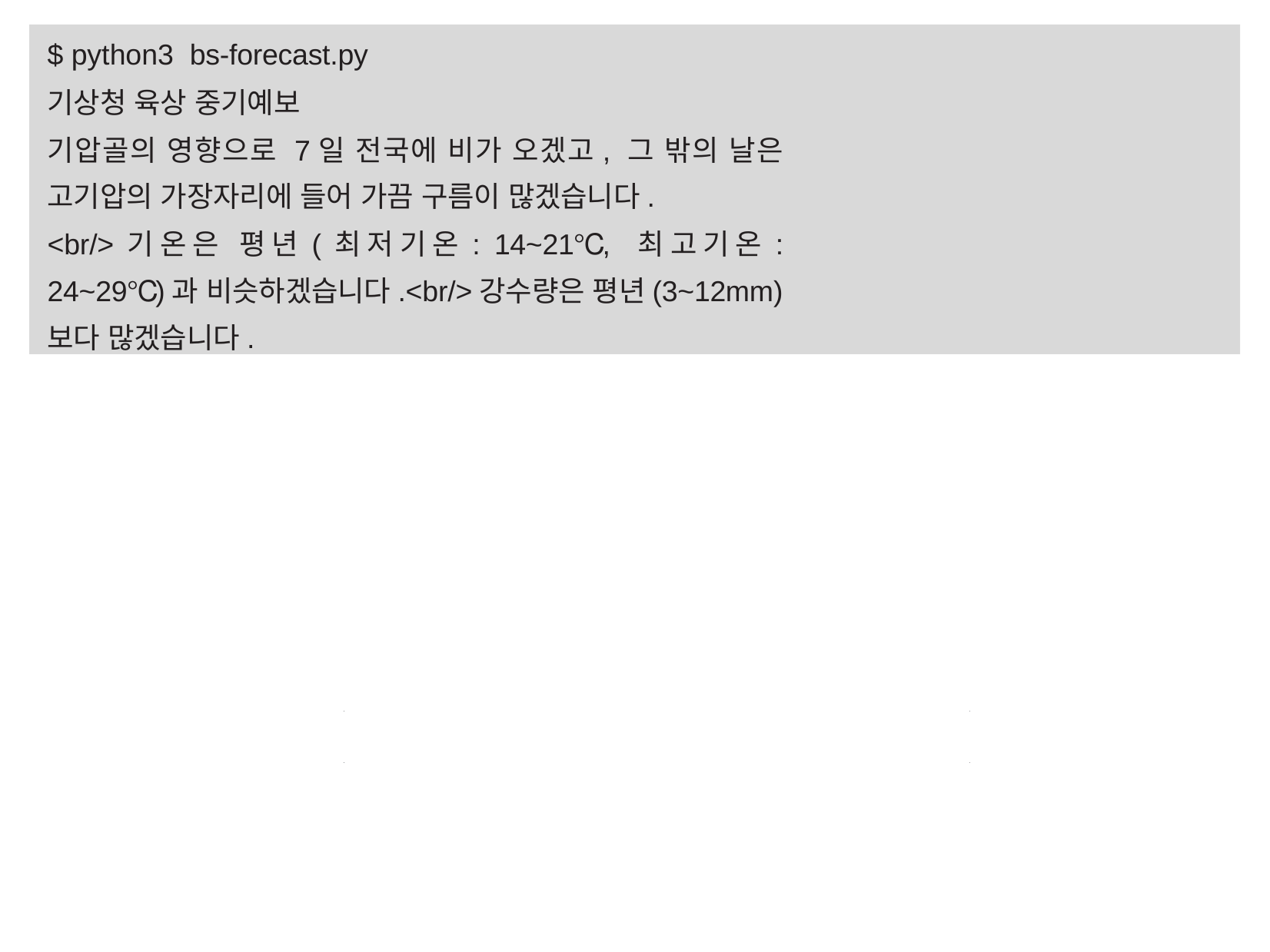

$ python3  bs-forecast.py
기상청 육상 중기예보
기압골의 영향으로 7일 전국에 비가 오겠고, 그 밖의 날은 고기압의 가장자리에 들어 가끔 구름이 많겠습니다.
<br/>기온은 평년(최저기온: 14~21℃, 최고기온: 24~29℃)과 비슷하겠습니다.<br/>강수량은 평년(3~12mm)보다 많겠습니다.